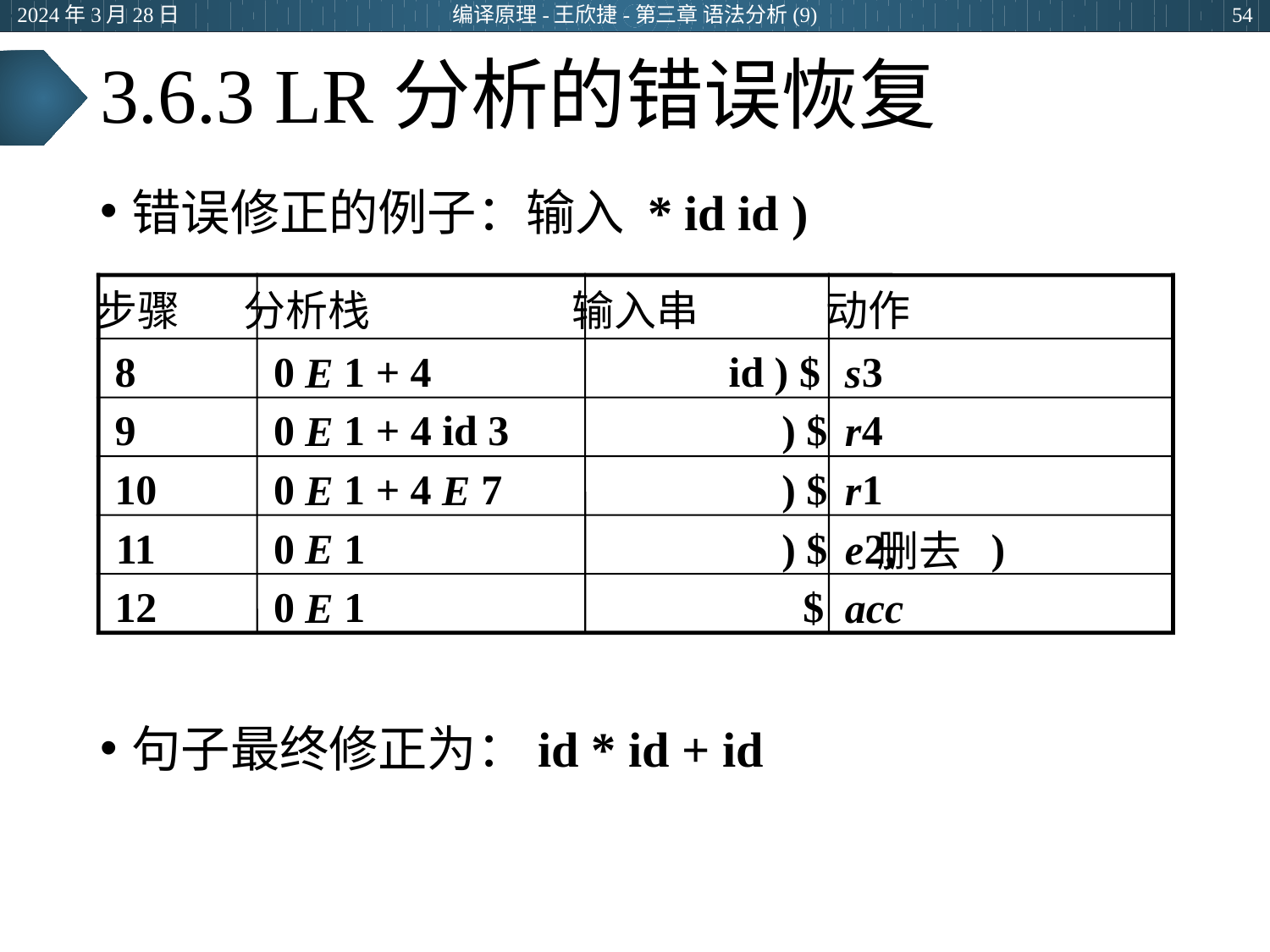

2024年3月28日
编译原理-王欣捷-第三章 语法分析(9)
54
# 3.6.3 LR分析的错误恢复
错误修正的例子：输入 * id id )

句子最终修正为：id * id + id

步骤
分析栈
输入串
动作

8
0
1 + 4
id ) $
3
E
s
9
0
1 + 4 id 3
) $
4
E
r
10
0
1 + 4
7
) $
1
E
E
r
11
0
1
) $
E
2,
)
e
删去
12
0
1
$
E
acc